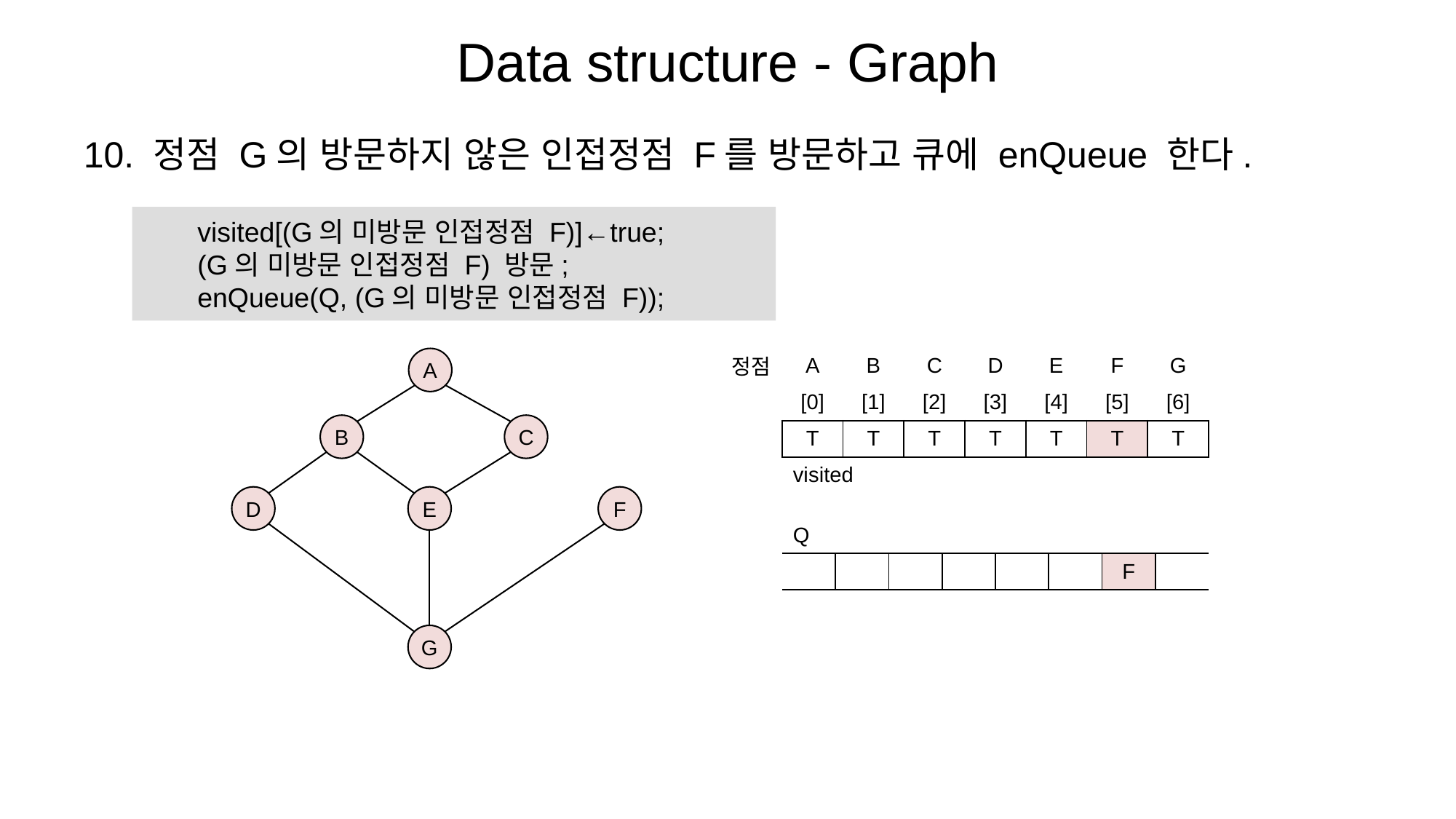

# Data structure - Graph
10. 정점 G의 방문하지 않은 인접정점 F를 방문하고 큐에 enQueue 한다.

visited[(G의 미방문 인접정점 F)]←true;
(G의 미방문 인접정점 F) 방문;
enQueue(Q, (G의 미방문 인접정점 F));
정점
| A | B | C | D | E | F | G |
| --- | --- | --- | --- | --- | --- | --- |
| [0] | [1] | [2] | [3] | [4] | [5] | [6] |
| T | T | T | T | T | T | T |
| visited |  |  |  |  |  |  |
A
B
C
D
E
F
| Q |  |  |  |  |  |  |  |
| --- | --- | --- | --- | --- | --- | --- | --- |
|  |  |  |  |  |  | F |  |
G